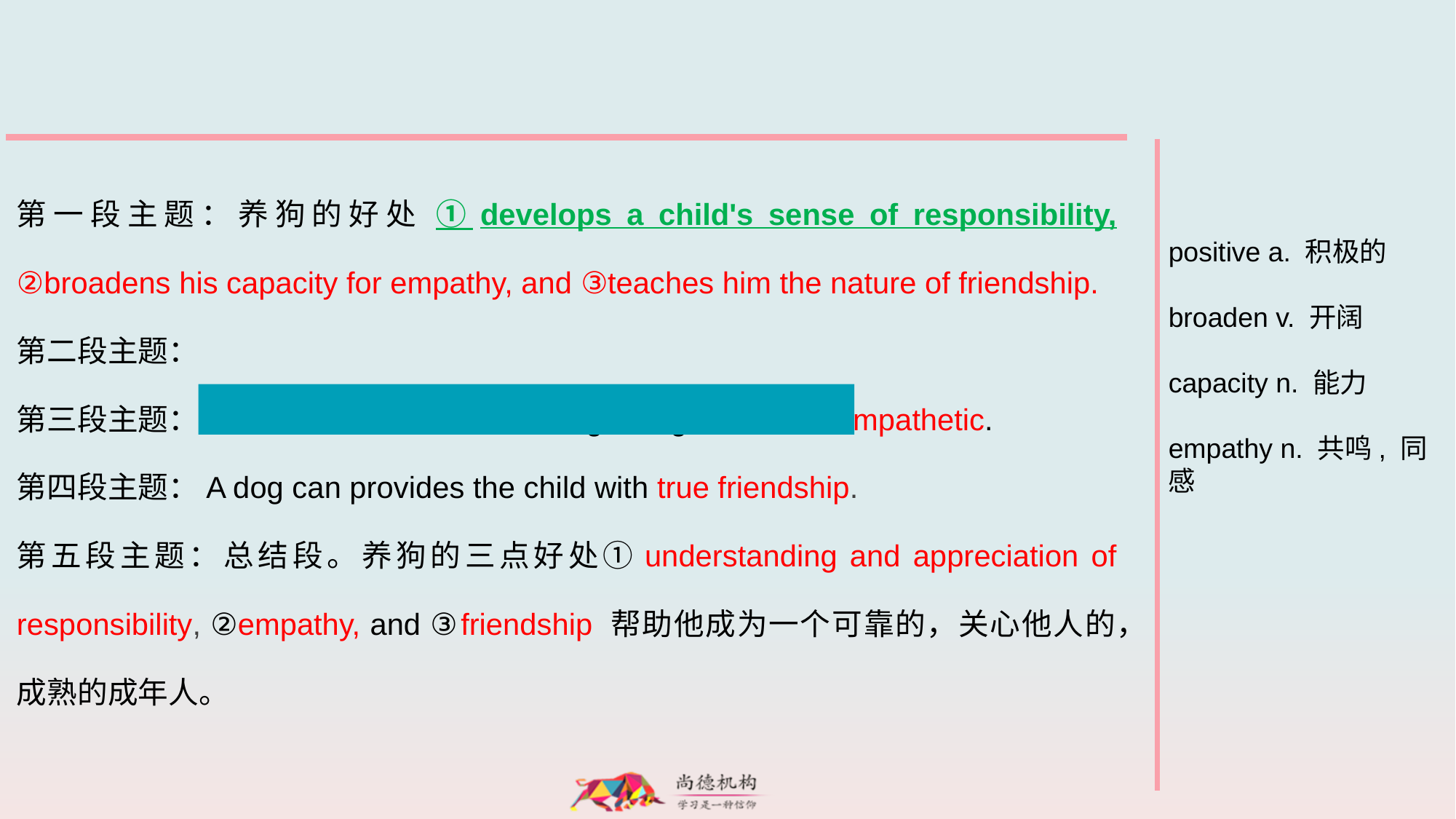

第一段主题：养狗的好处 ①develops a child's sense of responsibility, ②broadens his capacity for empathy, and ③teaches him the nature of friendship.
第二段主题：
第三段主题： A child can learn from having a dog how to be empathetic.
第四段主题：A dog can provides the child with true friendship.
第五段主题：总结段。养狗的三点好处①understanding and appreciation of responsibility, ②empathy, and ③friendship 帮助他成为一个可靠的，关心他人的，成熟的成年人。

positive a. 积极的

broaden v. 开阔

capacity n. 能力

empathy n. 共鸣, 同感